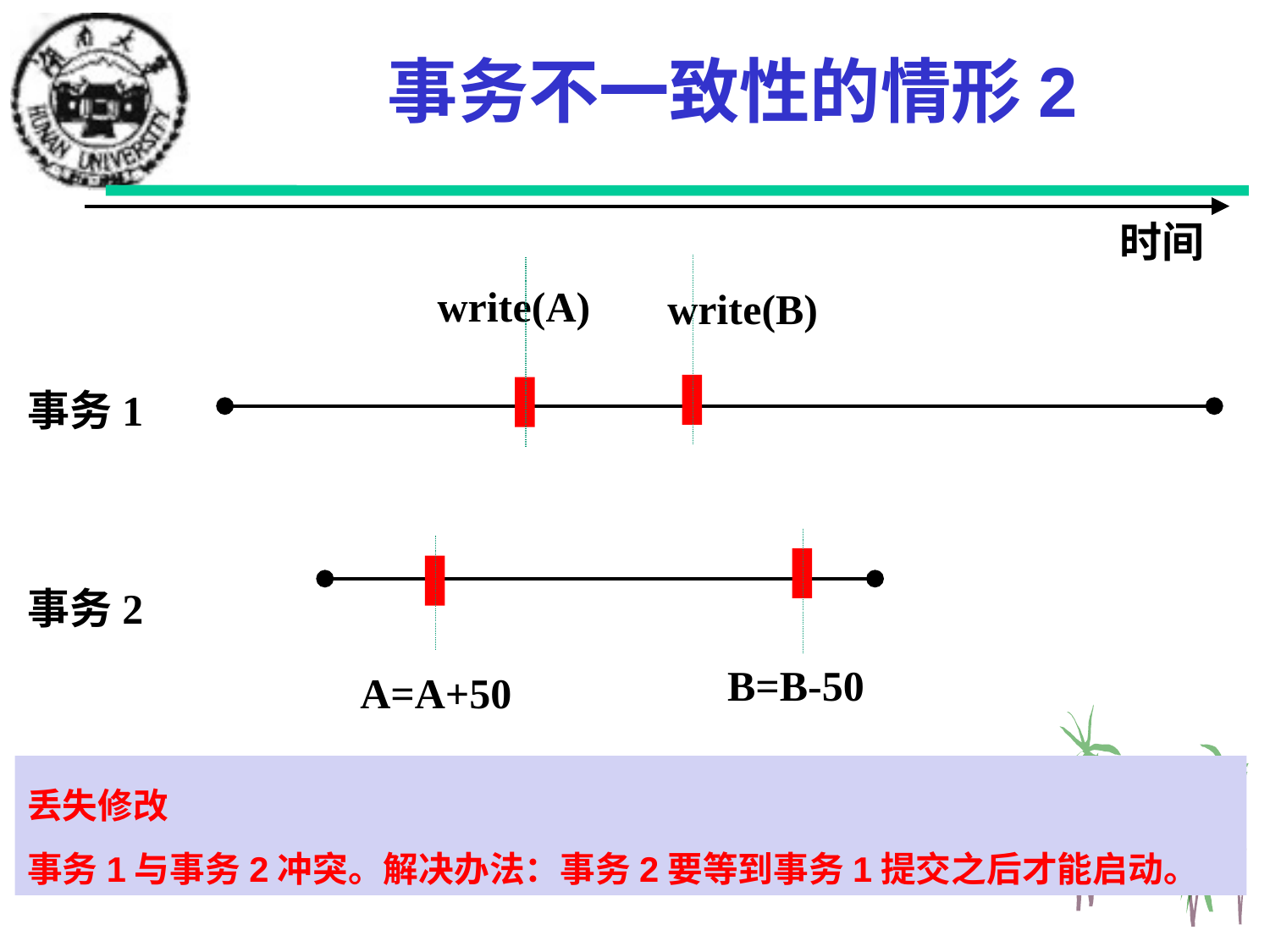

事务不一致性的情形2
时间
write(A)
write(B)

事务1

B=B-50

A=A+50
事务2

丢失修改
事务1与事务2冲突。解决办法：事务2要等到事务1提交之后才能启动。